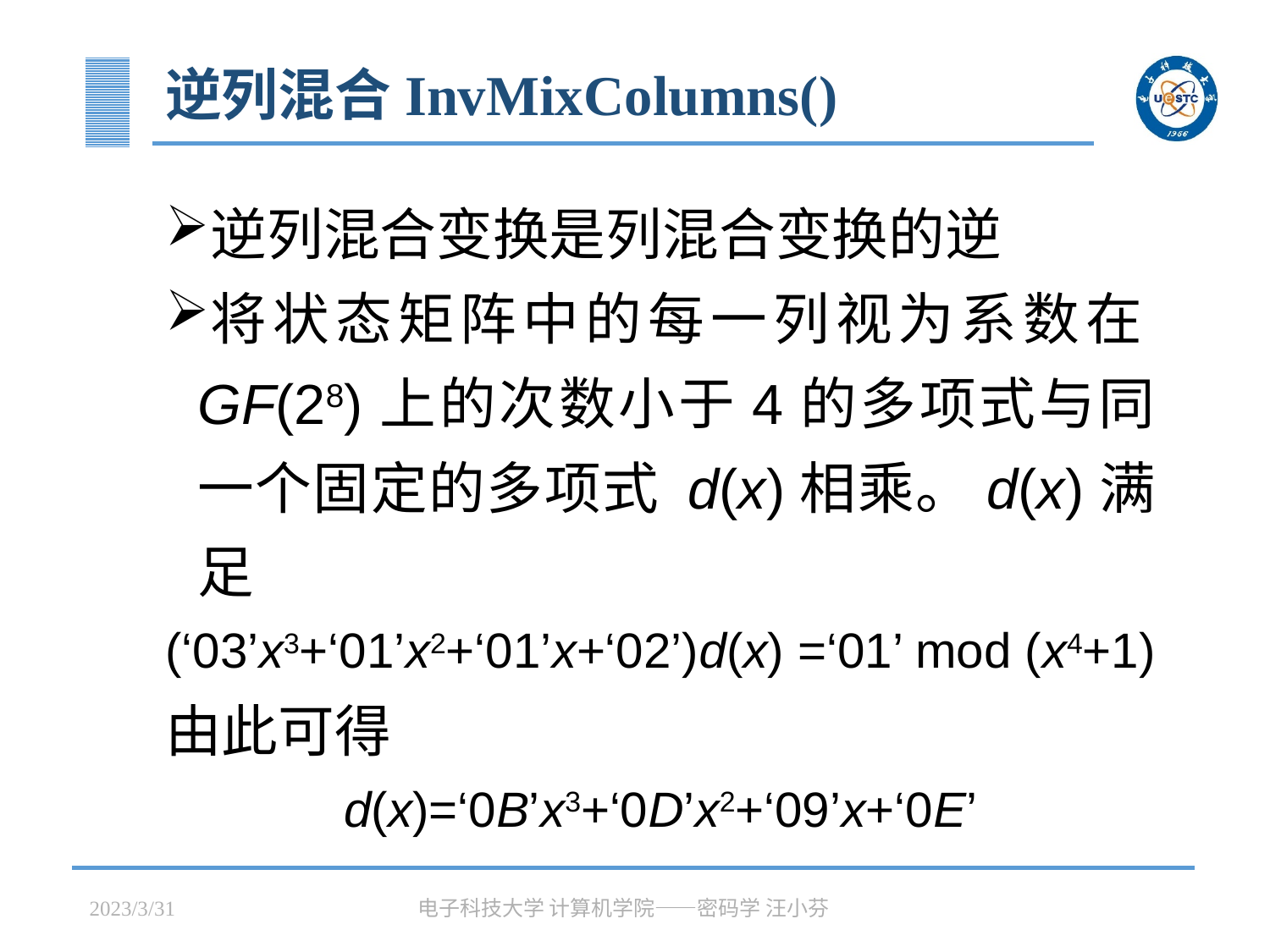

# 逆列混合InvMixColumns()
逆列混合变换是列混合变换的逆
将状态矩阵中的每一列视为系数在GF(28)上的次数小于4的多项式与同一个固定的多项式 d(x)相乘。d(x)满足
(‘03’x3+‘01’x2+‘01’x+‘02’)d(x) =‘01’ mod (x4+1)
由此可得
d(x)=‘0B’x3+‘0D’x2+‘09’x+‘0E’

2023/3/31
电子科技大学 计算机学院——密码学 汪小芬